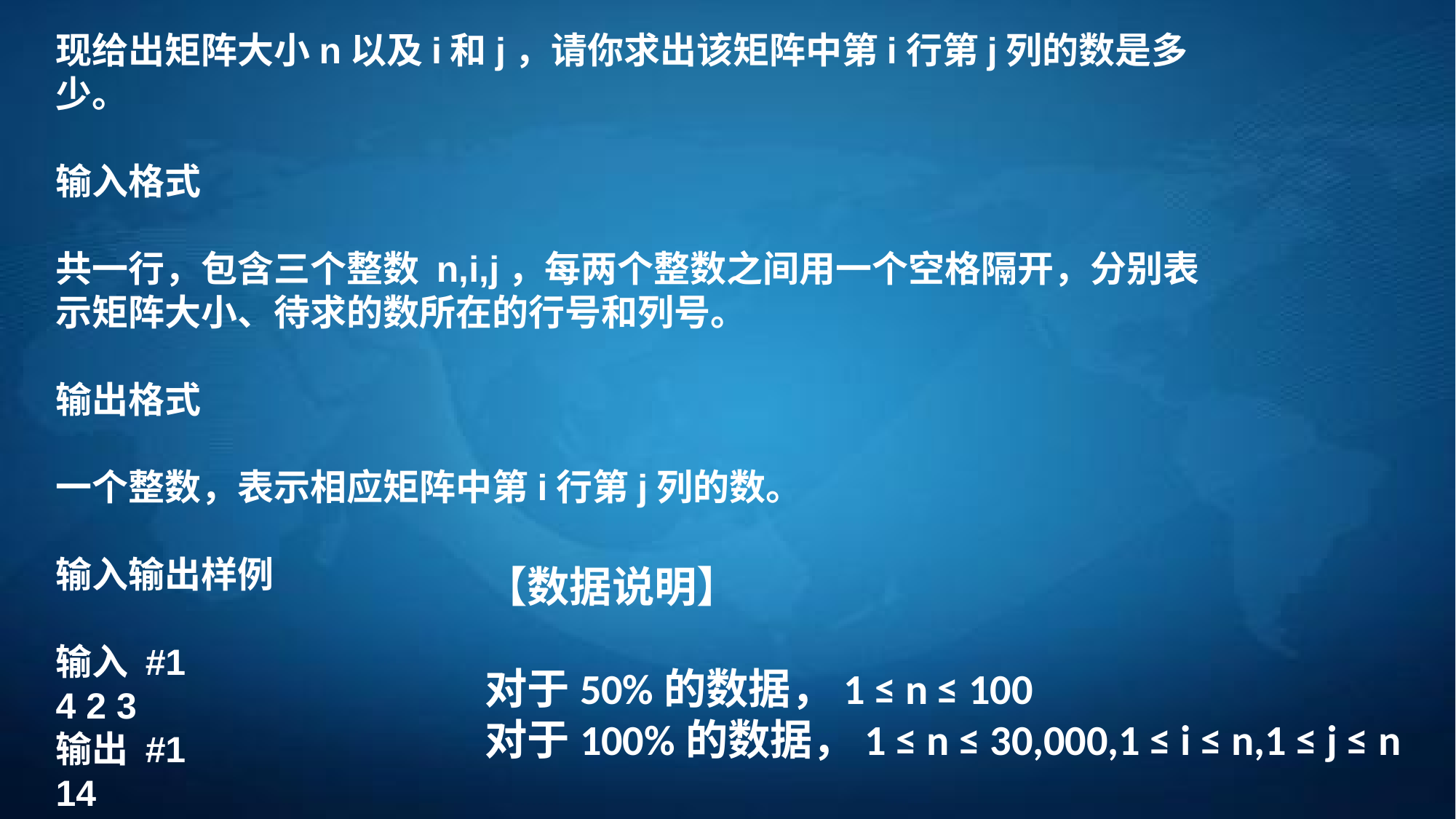

现给出矩阵大小n以及i和j，请你求出该矩阵中第i行第j列的数是多少。

输入格式

共一行，包含三个整数 n,i,j，每两个整数之间用一个空格隔开，分别表示矩阵大小、待求的数所在的行号和列号。

输出格式

一个整数，表示相应矩阵中第i行第j列的数。

输入输出样例

输入 #1
4 2 3
输出 #1
14
【数据说明】

对于50%的数据，1 ≤ n ≤ 100
对于100%的数据，1 ≤ n ≤ 30,000,1 ≤ i ≤ n,1 ≤ j ≤ n